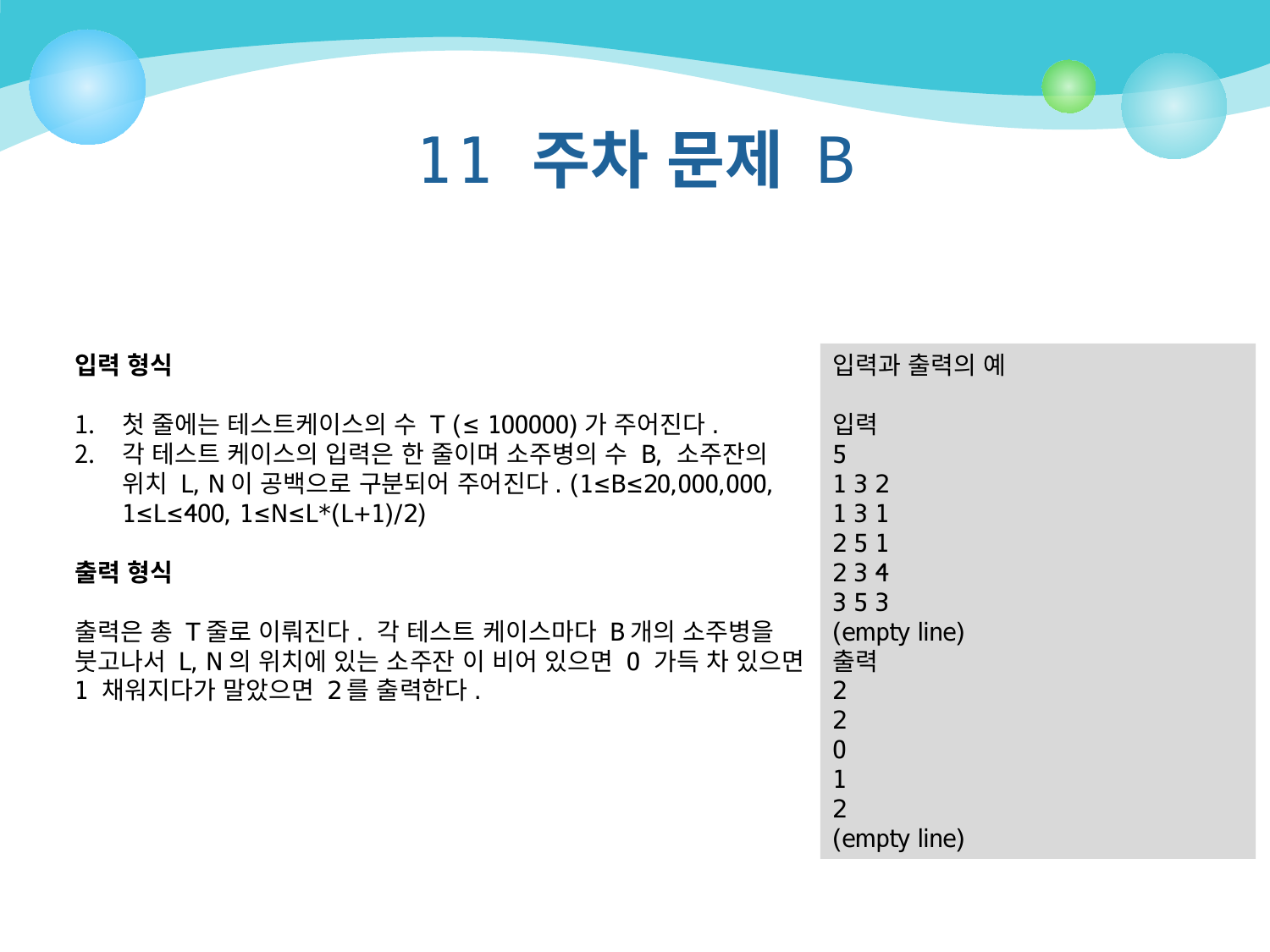

# 11 주차 문제 B
입력 형식

첫 줄에는 테스트케이스의 수 T (≤ 100000)가 주어진다.
각 테스트 케이스의 입력은 한 줄이며 소주병의 수 B, 소주잔의 위치 L, N이 공백으로 구분되어 주어진다. (1≤B≤20,000,000, 1≤L≤400, 1≤N≤L*(L+1)/2)

출력 형식

출력은 총 T줄로 이뤄진다. 각 테스트 케이스마다 B개의 소주병을 붓고나서 L, N의 위치에 있는 소주잔 이 비어 있으면 0 가득 차 있으면 1 채워지다가 말았으면 2를 출력한다.
입력과 출력의 예

입력
5
1 3 2
1 3 1
2 5 1
2 3 4
3 5 3
(empty line)
출력
2
2
0
1
2
(empty line)